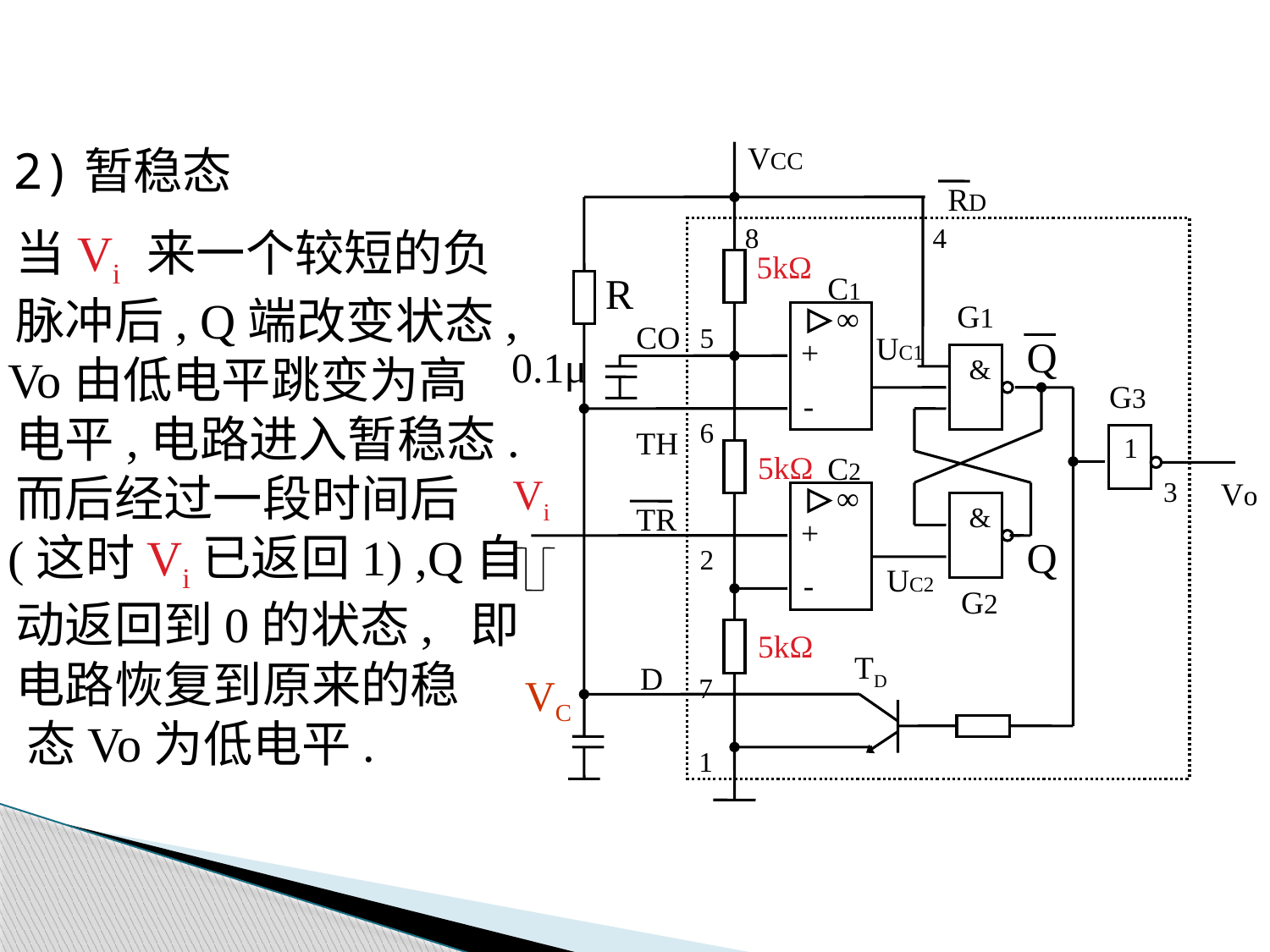

VCC

RD

8
4

5kΩ

R
C1

G1
∞

CO
5
UC1

Q
+
0.1μ

&

G3

-

6

TH
1

5kΩ
C2

Vi

3
∞

TR

&

+

Q

2

UC2

-
G2

5kΩ
TD
D
VC
7

1

Vo
2)暂稳态
   当Vi  来一个较短的负
   脉冲后, Q端改变状态,
   Vo由低电平跳变为高
   电平,电路进入暂稳态.
   而后经过一段时间后
   (这时Vi已返回1) ,Q自
   动返回到0的状态,  即
   电路恢复到原来的稳
    态Vo为低电平.